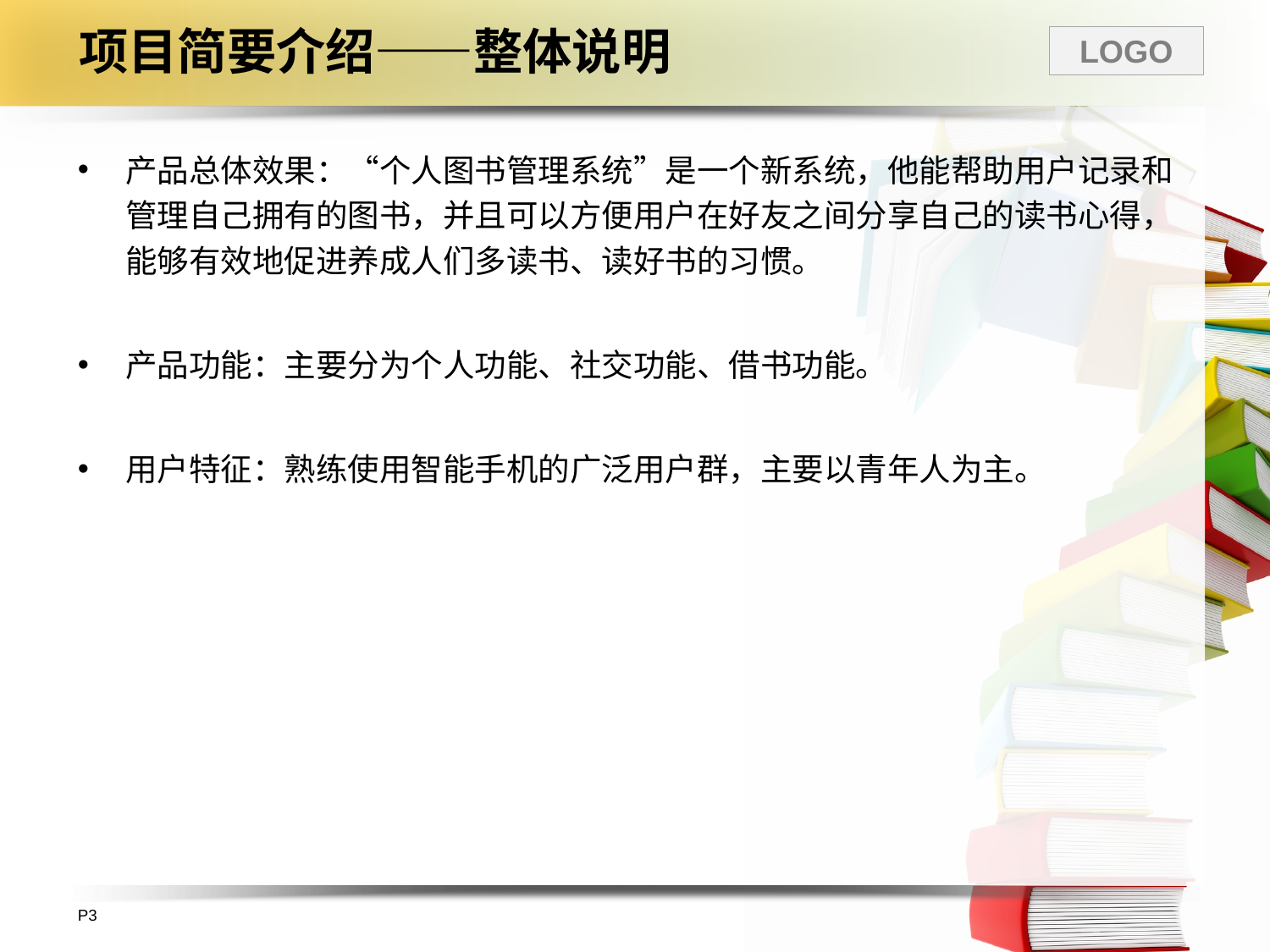

# 项目简要介绍——整体说明
产品总体效果：“个人图书管理系统”是一个新系统，他能帮助用户记录和管理自己拥有的图书，并且可以方便用户在好友之间分享自己的读书心得，能够有效地促进养成人们多读书、读好书的习惯。

产品功能：主要分为个人功能、社交功能、借书功能。

用户特征：熟练使用智能手机的广泛用户群，主要以青年人为主。

P3